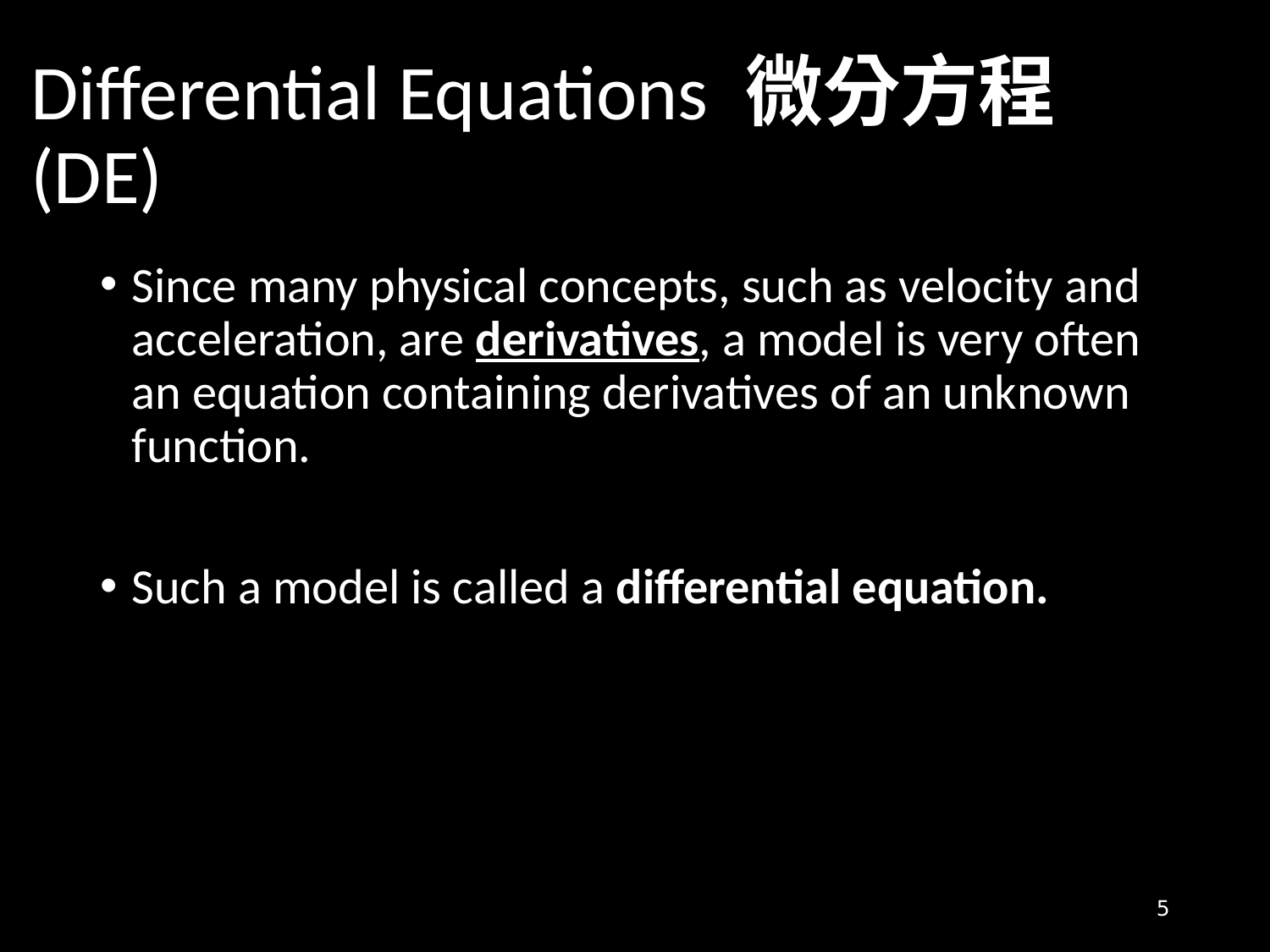

# Differential Equations 微分方程 (DE)

Since many physical concepts, such as velocity and acceleration, are derivatives, a model is very often an equation containing derivatives of an unknown function.

Such a model is called a differential equation.

5